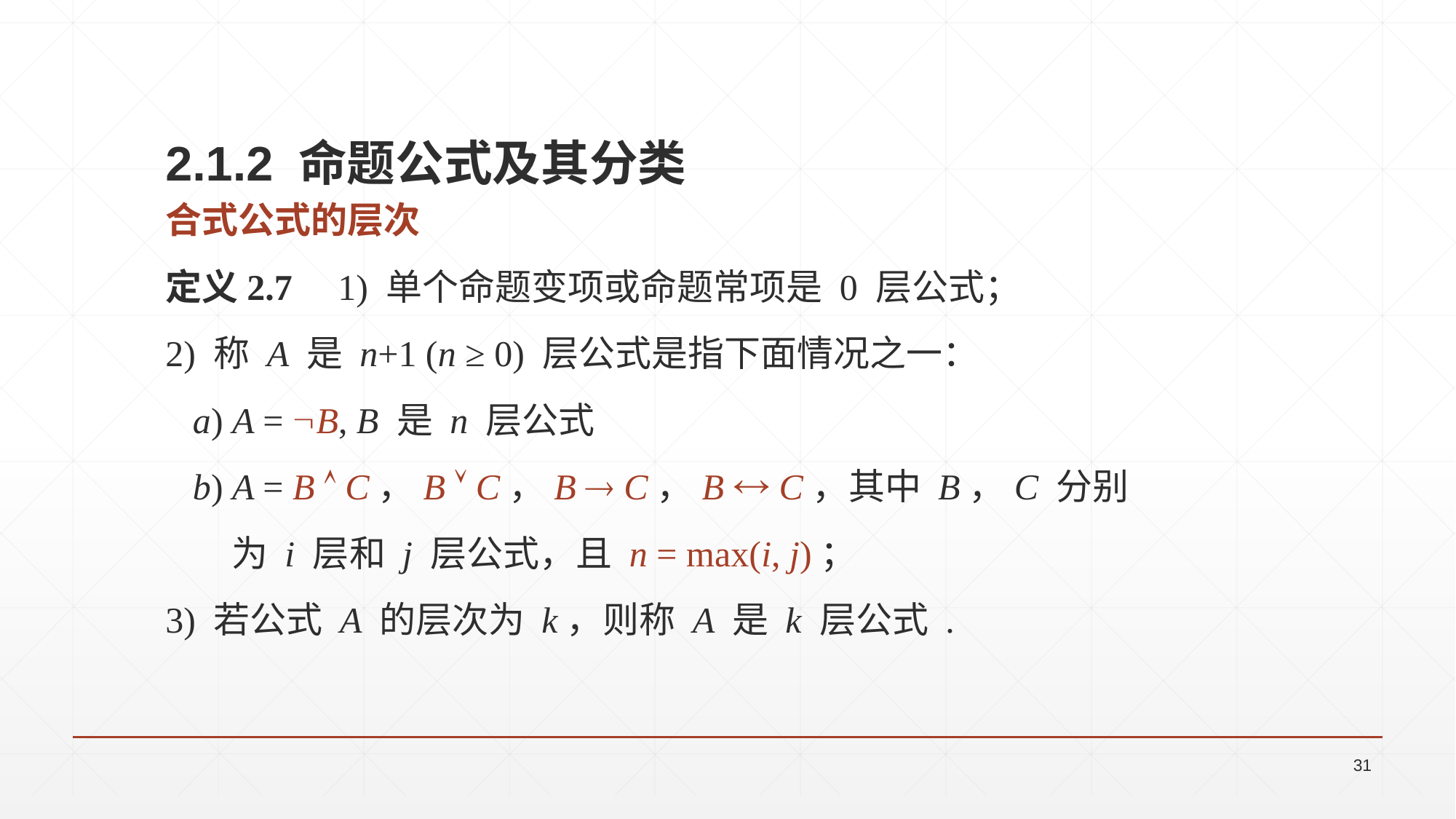

2.1.2 命题公式及其分类
合式公式的层次
定义2.7     1) 单个命题变项或命题常项是 0 层公式；
2) 称 A 是 n+1 (n ≥ 0) 层公式是指下面情况之一：
   a) A = ¬B, B 是 n 层公式
   b) A = B ∧ C，B ∨ C，B → C，B ↔ C，其中 B，C 分别
       为 i 层和 j 层公式，且 n = max(i, j)；
3) 若公式 A 的层次为 k，则称 A 是 k 层公式 .
31